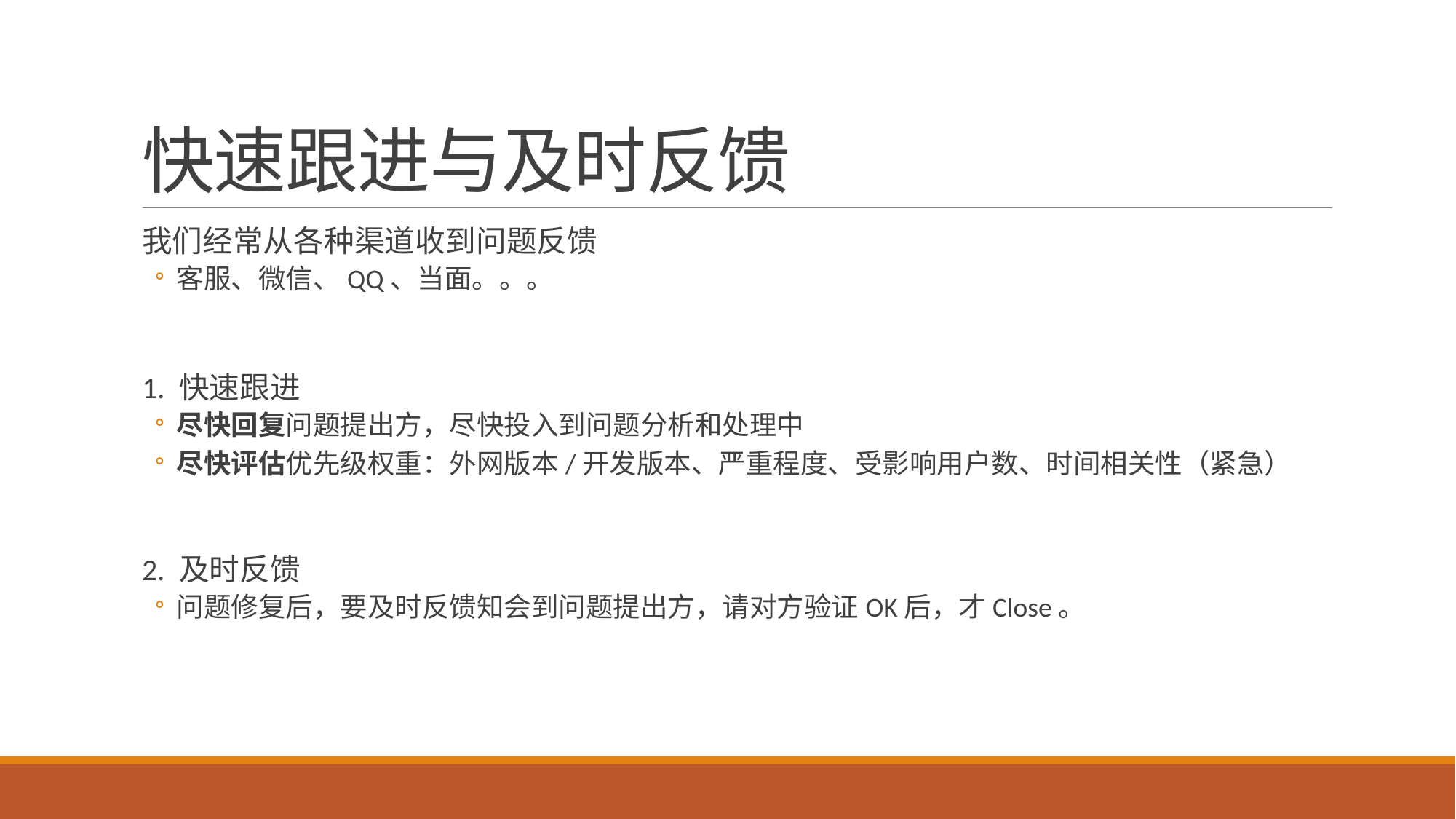

# 快速跟进与及时反馈
我们经常从各种渠道收到问题反馈
客服、微信、QQ、当面。。。

1. 快速跟进
尽快回复问题提出方，尽快投入到问题分析和处理中
尽快评估优先级权重：外网版本/开发版本、严重程度、受影响用户数、时间相关性（紧急）

2. 及时反馈
问题修复后，要及时反馈知会到问题提出方，请对方验证OK后，才Close。